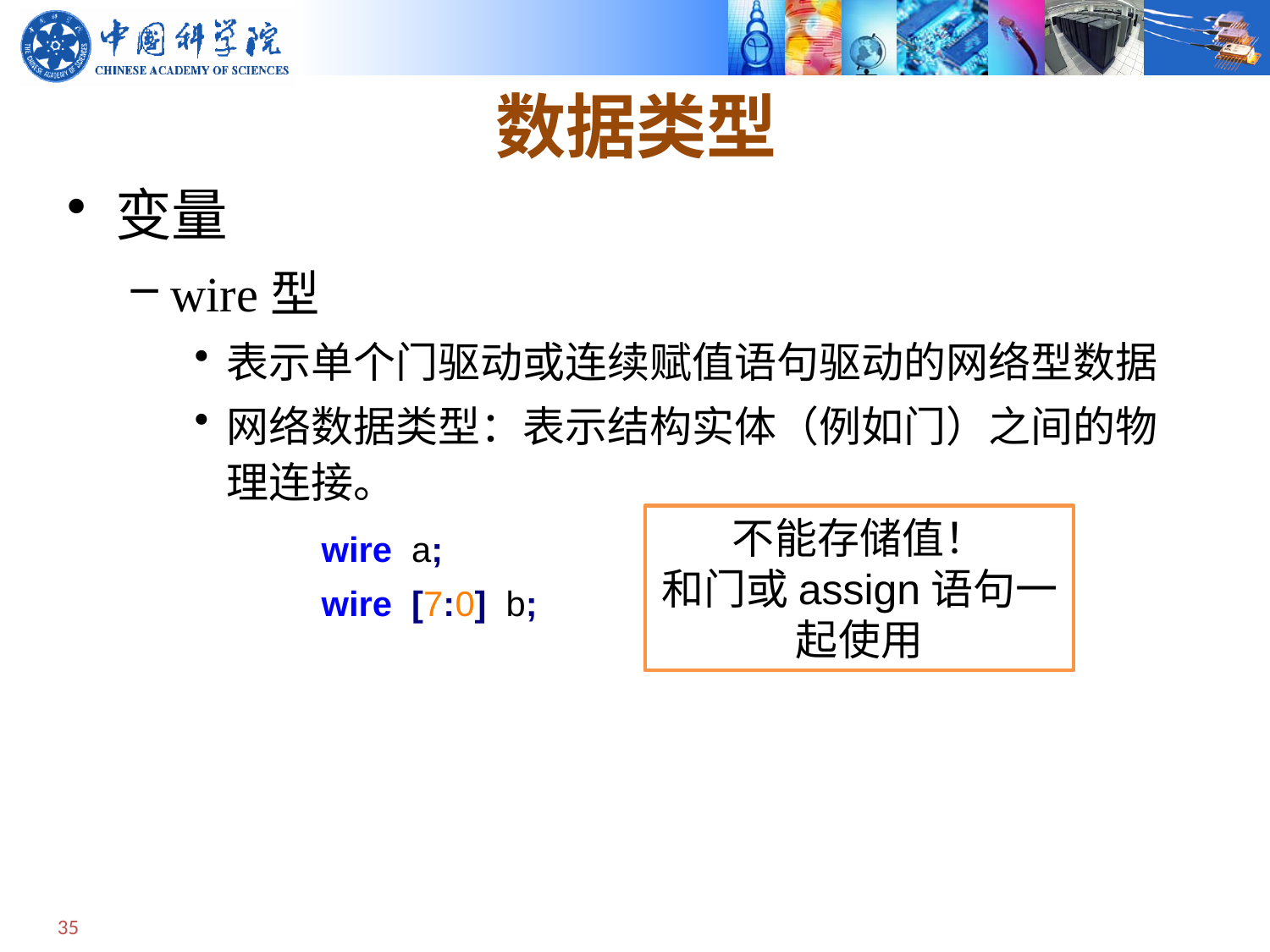

# 数据类型
变量
wire型
表示单个门驱动或连续赋值语句驱动的网络型数据
网络数据类型：表示结构实体（例如门）之间的物理连接。
	wire  a;
	wire  [7:0]  b;
不能存储值！
和门或assign语句一起使用